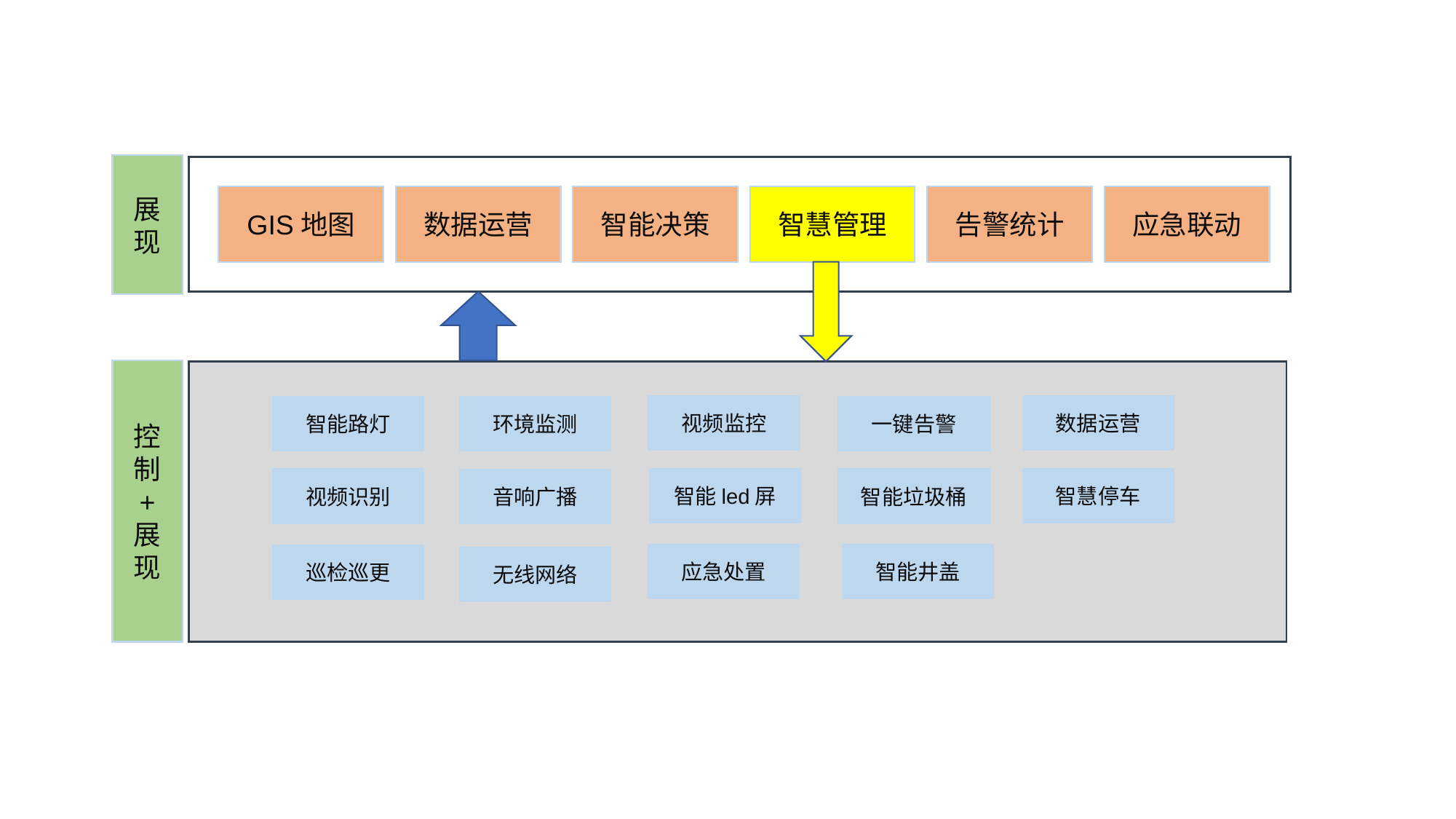

展现

GIS地图
数据运营
智能决策
智慧管理
告警统计
应急联动

控制
+
展现

视频监控
数据运营
环境监测
一键告警
智能路灯
智慧停车
智能led屏
智能垃圾桶
视频识别
音响广播
应急处置
智能井盖
巡检巡更
无线网络